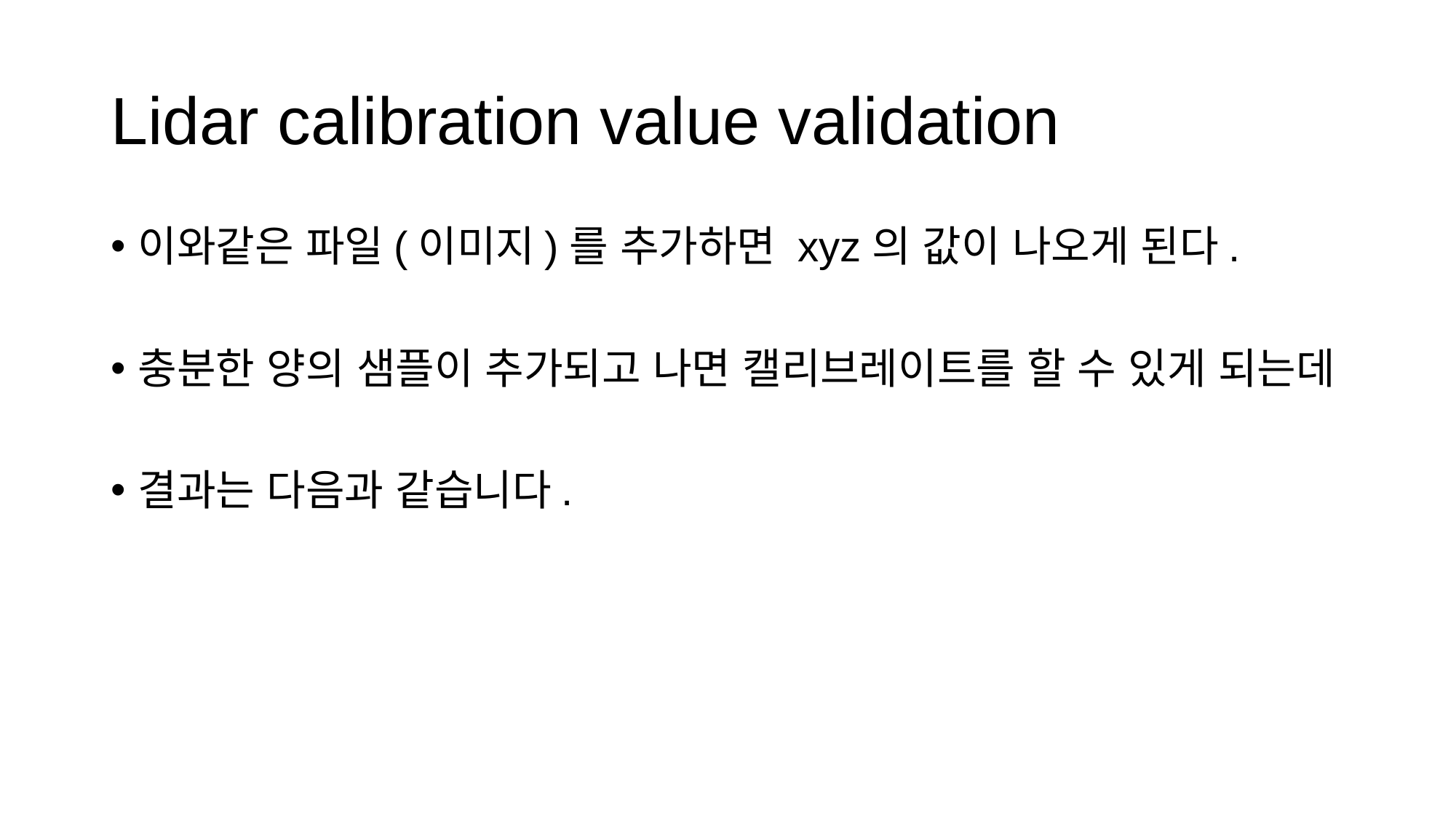

# Lidar calibration value validation
이와같은 파일(이미지)를 추가하면 xyz의 값이 나오게 된다.

충분한 양의 샘플이 추가되고 나면 캘리브레이트를 할 수 있게 되는데

결과는 다음과 같습니다.